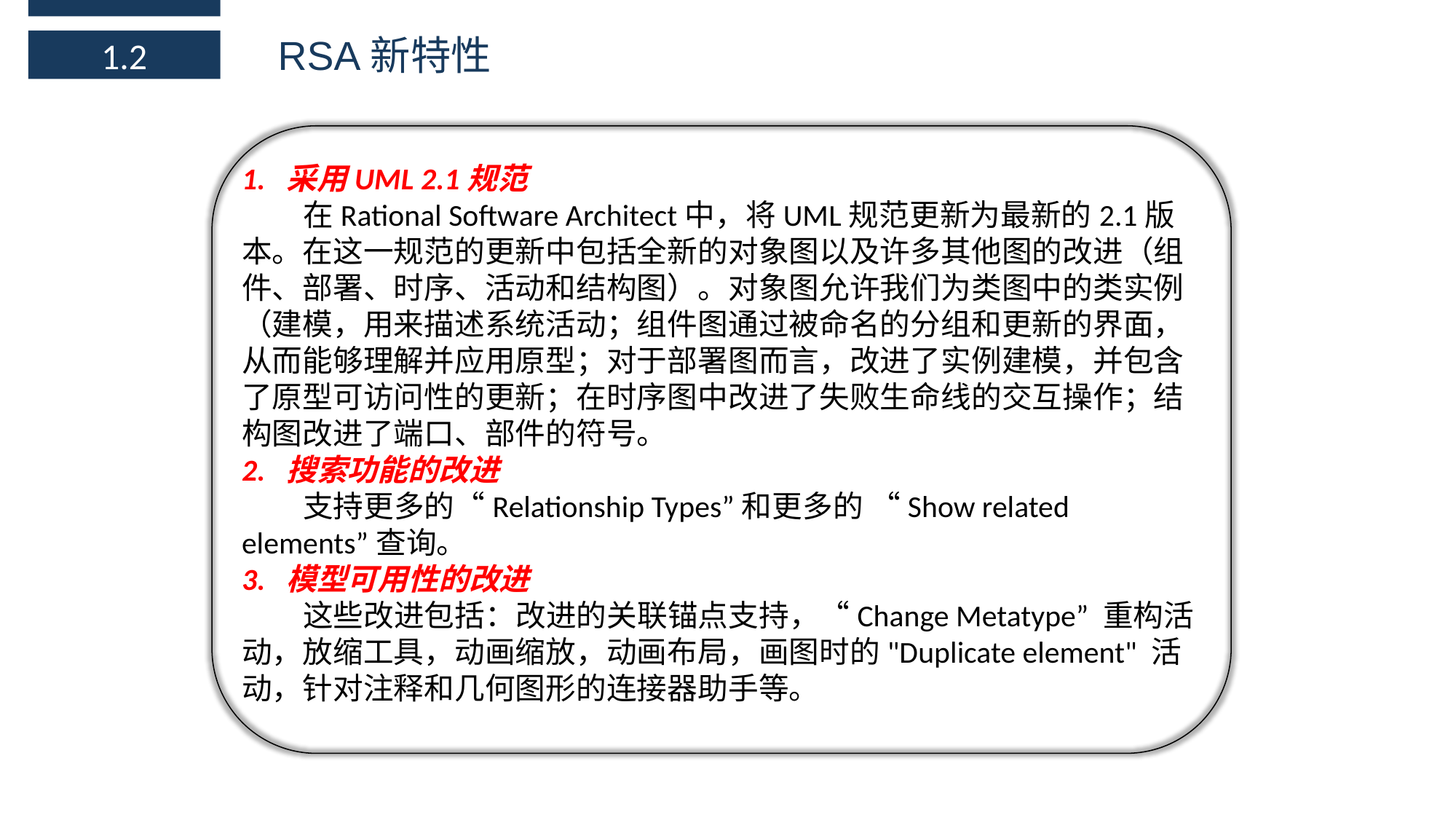

RSA新特性
1.2

1.  采用UML 2.1规范
        在Rational Software Architect中，将UML规范更新为最新的2.1版本。在这一规范的更新中包括全新的对象图以及许多其他图的改进（组件、部署、时序、活动和结构图）。对象图允许我们为类图中的类实例（建模，用来描述系统活动；组件图通过被命名的分组和更新的界面，从而能够理解并应用原型；对于部署图而言，改进了实例建模，并包含了原型可访问性的更新；在时序图中改进了失败生命线的交互操作；结构图改进了端口、部件的符号。
2.  搜索功能的改进
        支持更多的“Relationship Types”和更多的 “Show related elements”查询。
3.  模型可用性的改进
        这些改进包括：改进的关联锚点支持，“Change Metatype” 重构活动，放缩工具，动画缩放，动画布局，画图时的"Duplicate element" 活动，针对注释和几何图形的连接器助手等。